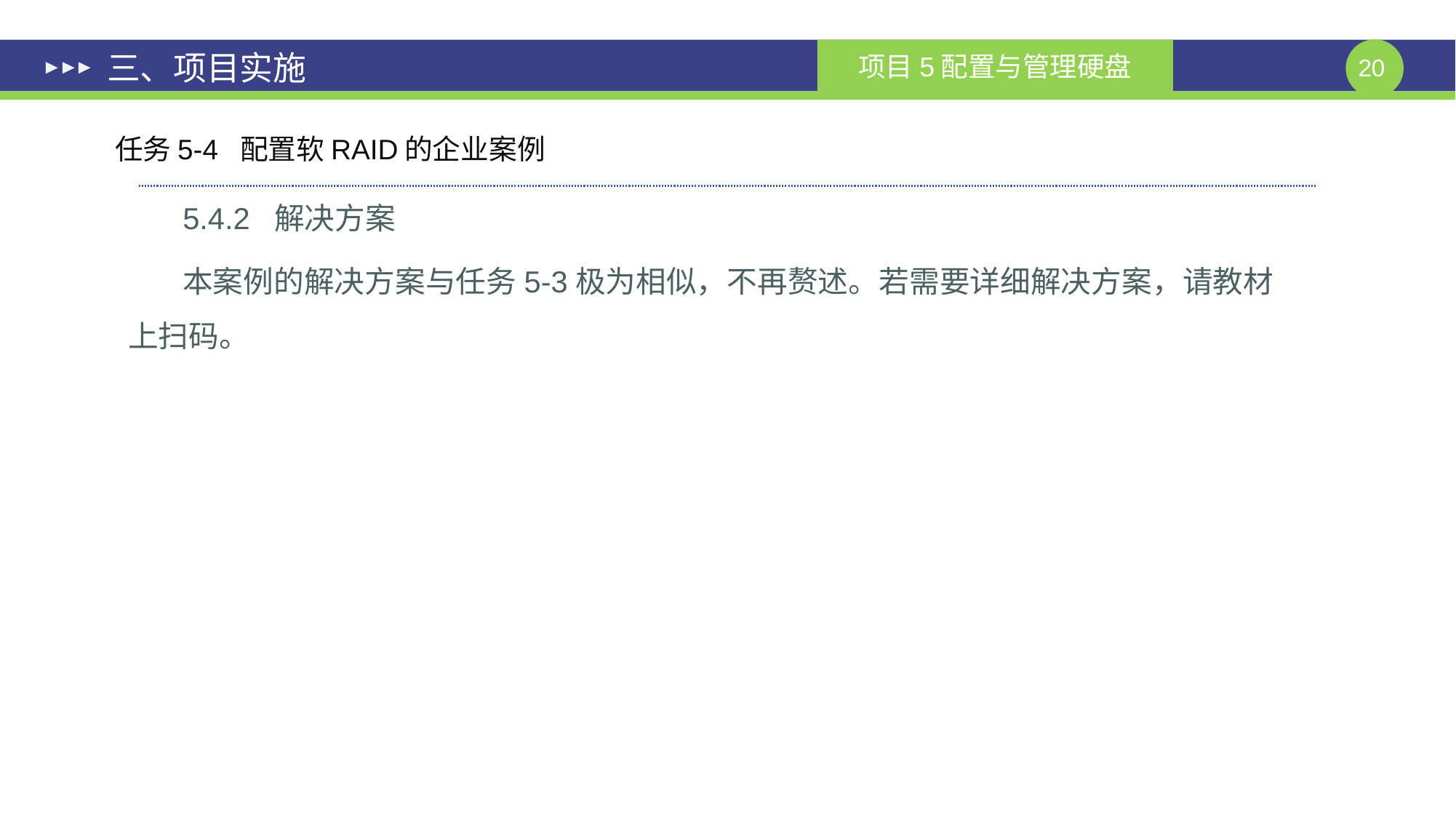

# 三、项目实施
任务5-4  配置软RAID的企业案例
5.4.2  解决方案
本案例的解决方案与任务5-3极为相似，不再赘述。若需要详细解决方案，请教材上扫码。